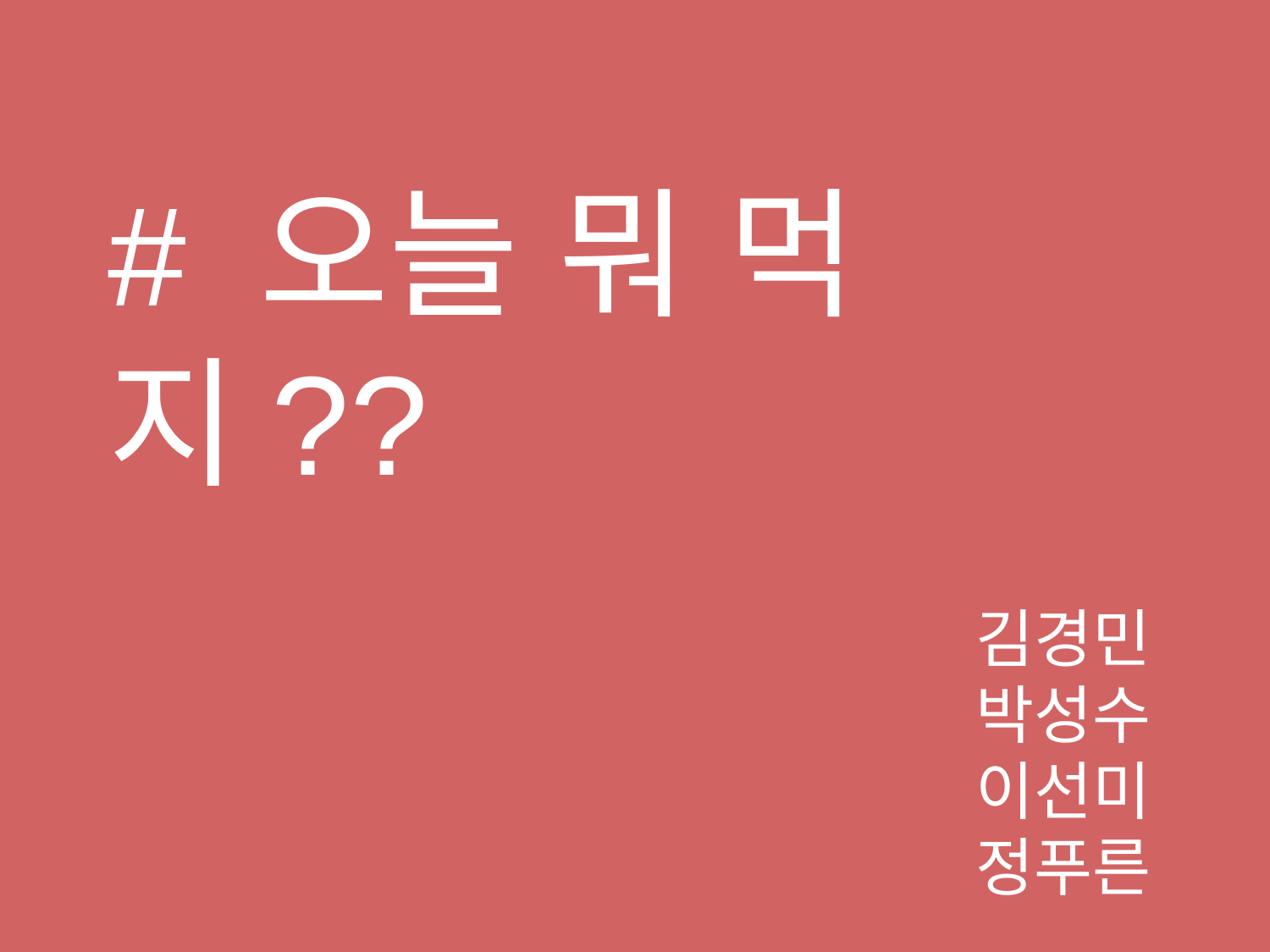

# 오늘 뭐 먹지??
김경민
박성수
이선미
정푸른